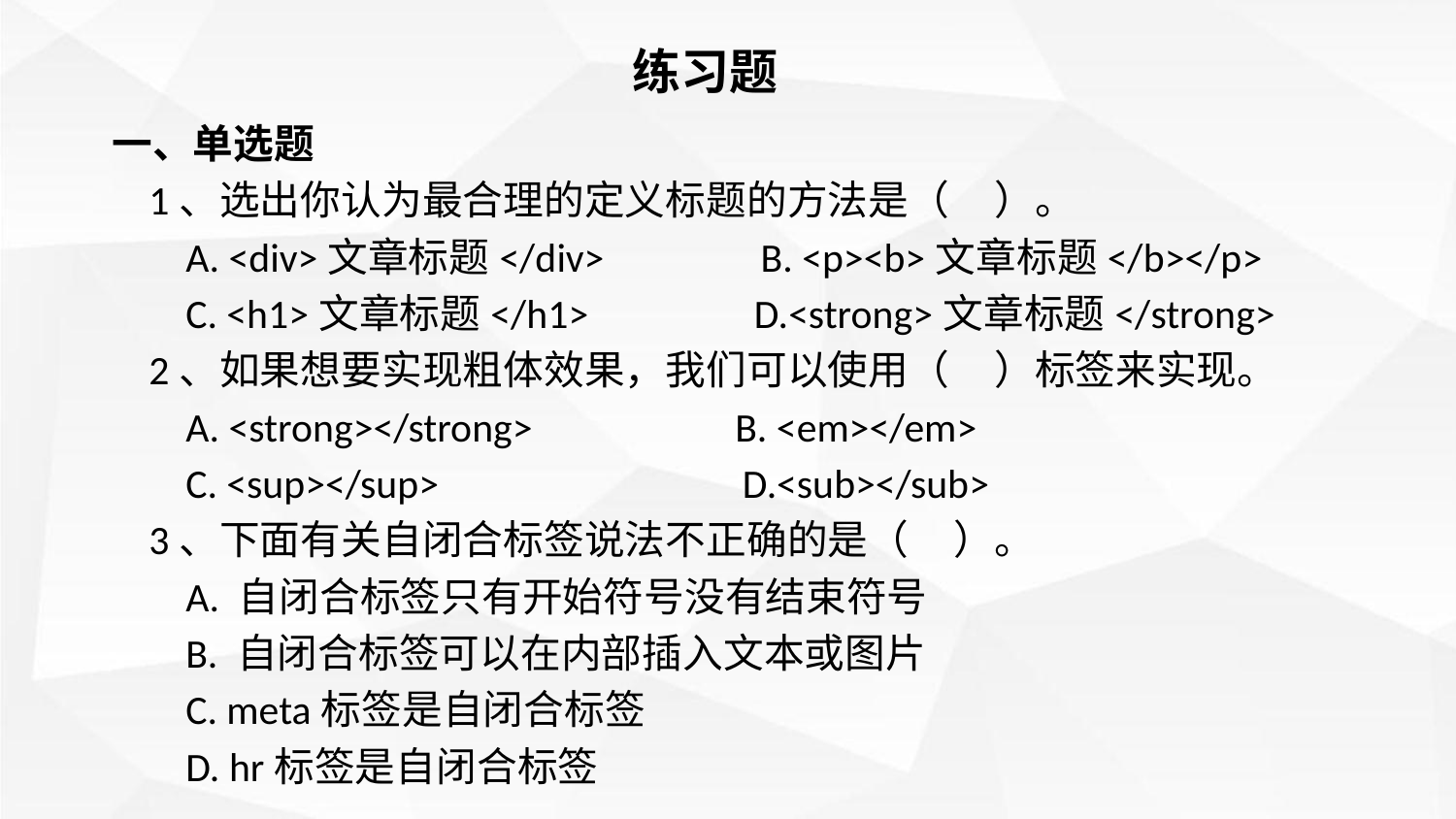

练习题
一、单选题
    1、选出你认为最合理的定义标题的方法是（     ）。
        A. <div>文章标题</div>                 B. <p><b>文章标题</b></p>
        C. <h1>文章标题</h1>                  D.<strong>文章标题</strong>
    2、如果想要实现粗体效果，我们可以使用（     ）标签来实现。
        A. <strong></strong>                      B. <em></em>
        C. <sup></sup>                                 D.<sub></sub>
    3、下面有关自闭合标签说法不正确的是（     ）。
        A. 自闭合标签只有开始符号没有结束符号
        B. 自闭合标签可以在内部插入文本或图片
        C. meta标签是自闭合标签
        D. hr标签是自闭合标签